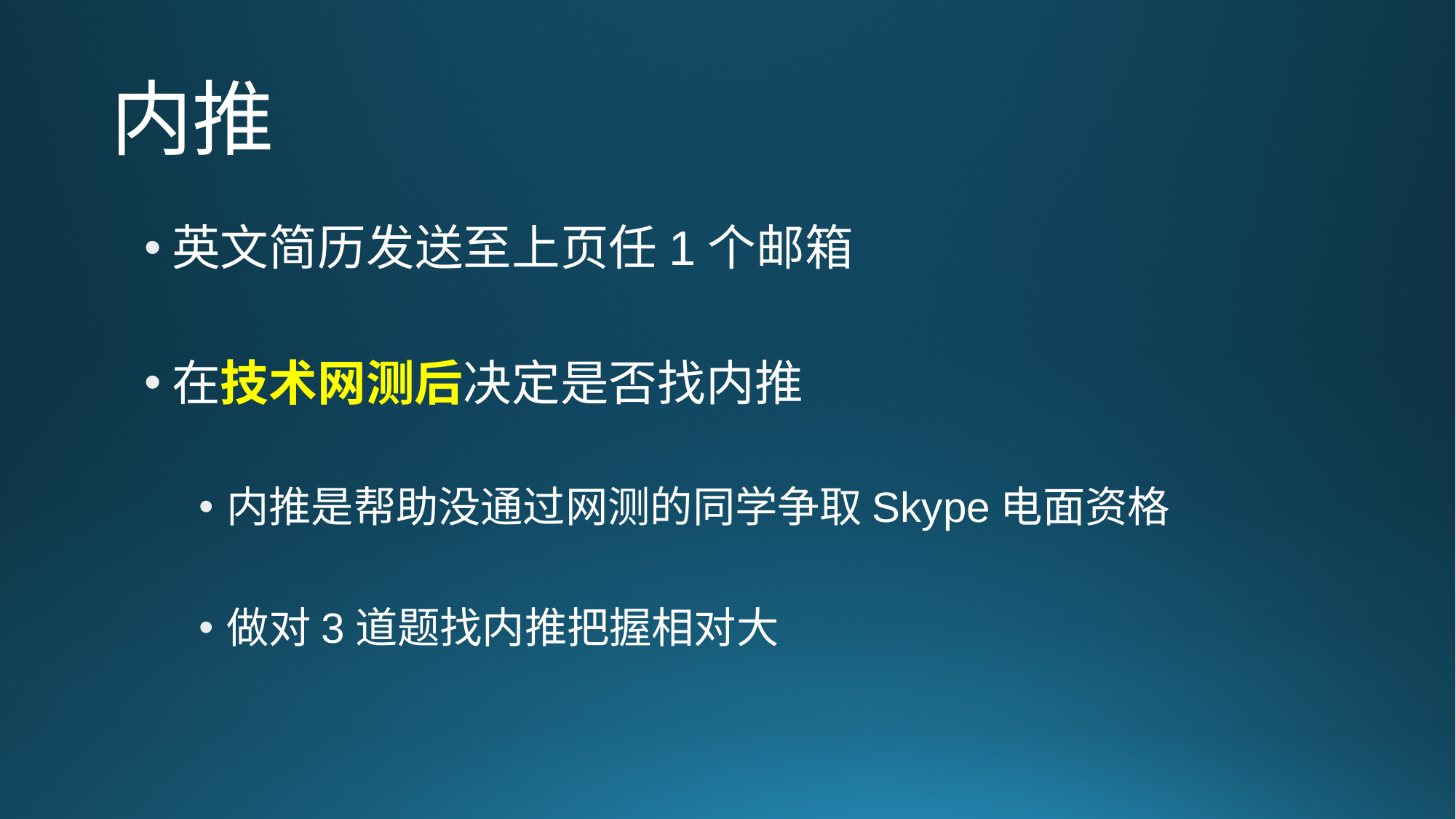

# 内推
英文简历发送至上页任1个邮箱

在技术网测后决定是否找内推

内推是帮助没通过网测的同学争取Skype电面资格

做对3道题找内推把握相对大